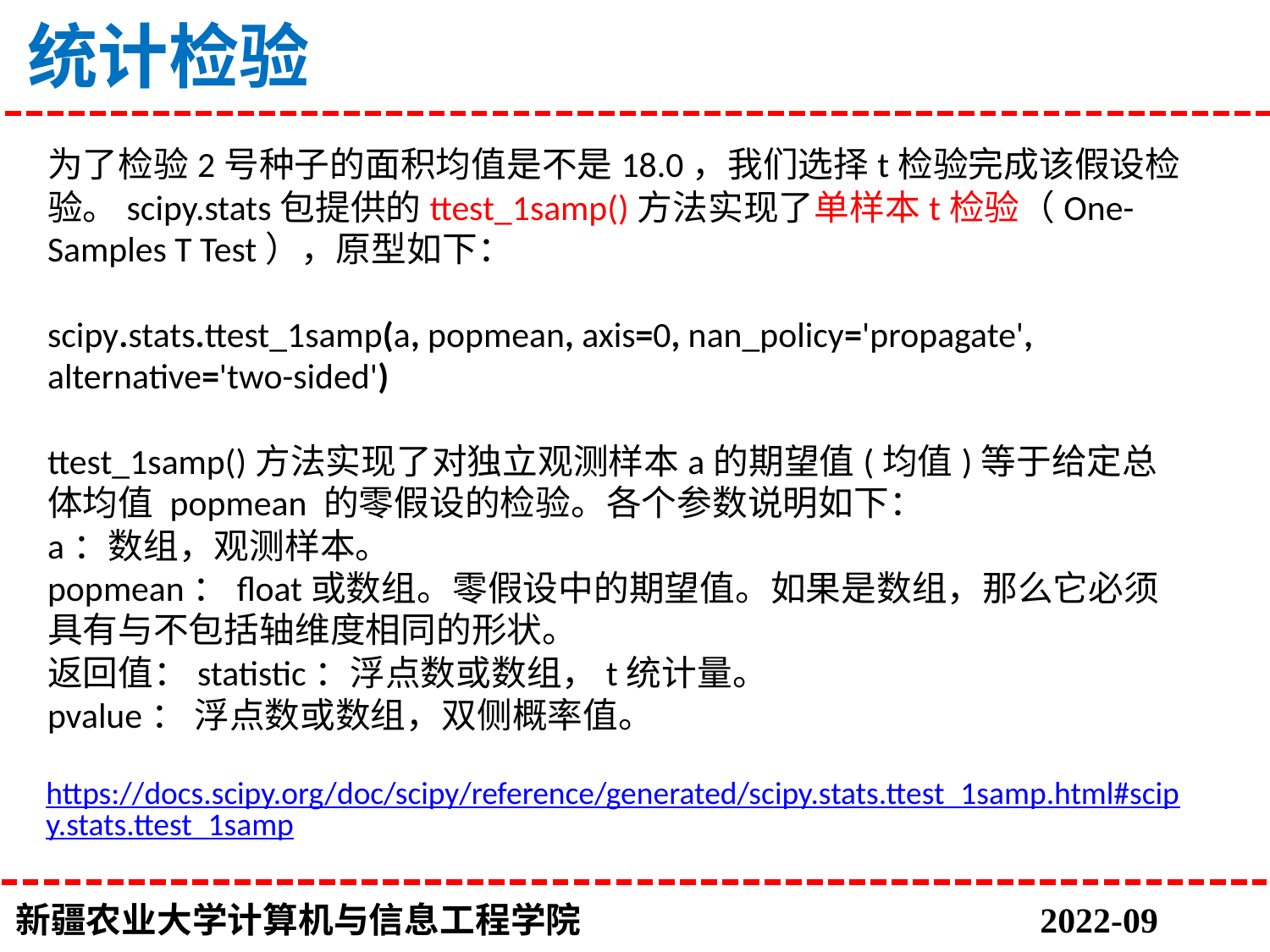

# 统计检验
为了检验2号种子的面积均值是不是18.0，我们选择t检验完成该假设检验。scipy.stats包提供的ttest_1samp()方法实现了单样本t检验（One-Samples T Test），原型如下：

scipy.stats.ttest_1samp(a, popmean, axis=0, nan_policy='propagate', alternative='two-sided')

ttest_1samp()方法实现了对独立观测样本a的期望值(均值)等于给定总体均值 popmean 的零假设的检验。各个参数说明如下：
a：数组，观测样本。
popmean：float或数组。零假设中的期望值。如果是数组，那么它必须具有与不包括轴维度相同的形状。
返回值：statistic：浮点数或数组，t统计量。
pvalue： 浮点数或数组，双侧概率值。
https://docs.scipy.org/doc/scipy/reference/generated/scipy.stats.ttest_1samp.html#scipy.stats.ttest_1samp